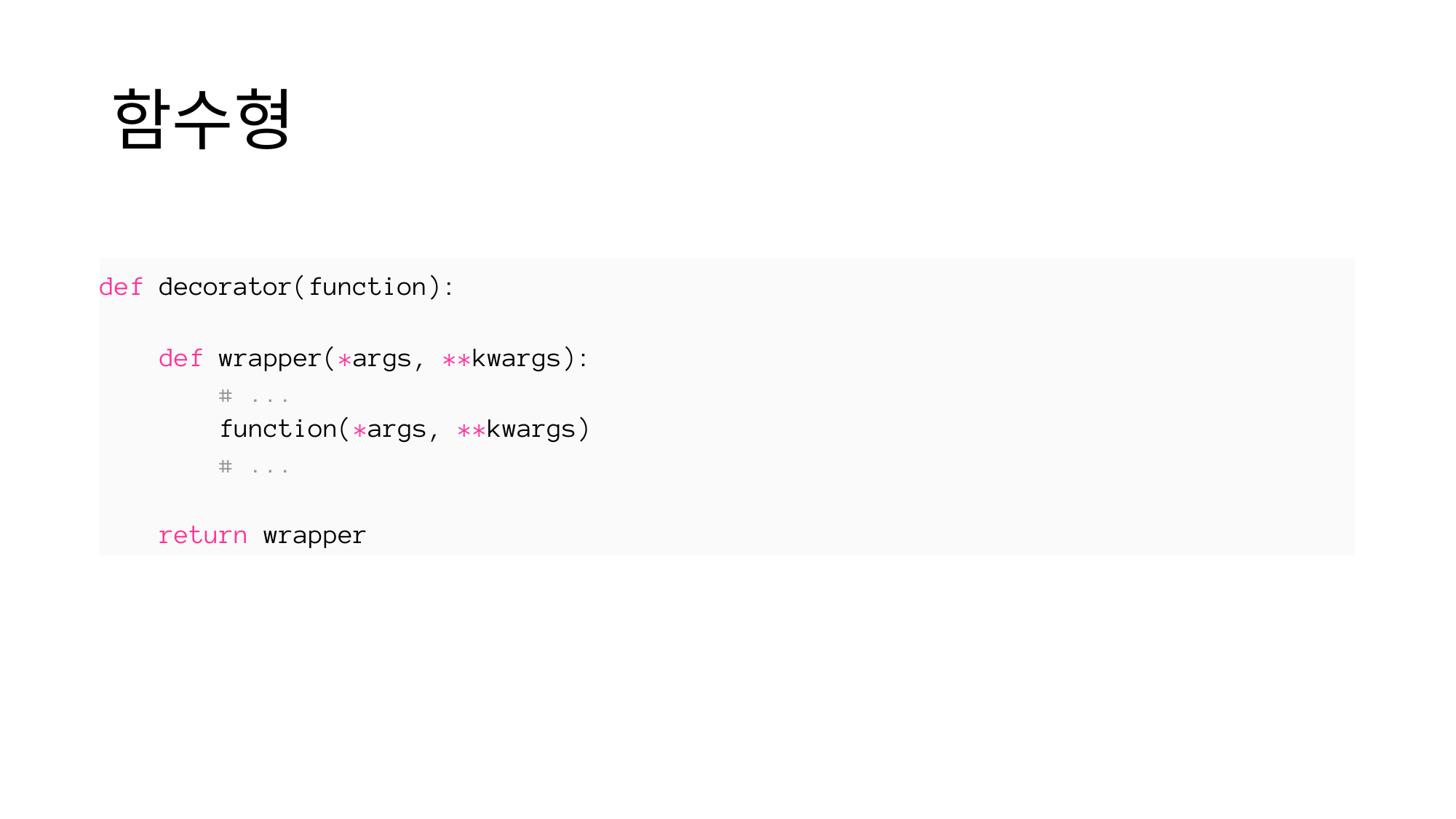

# 함수형
| def decorator(function):       def wrapper(\*args, \*\*kwargs):         # ...         function(\*args, \*\*kwargs)         # ...       return wrapper |
| --- |